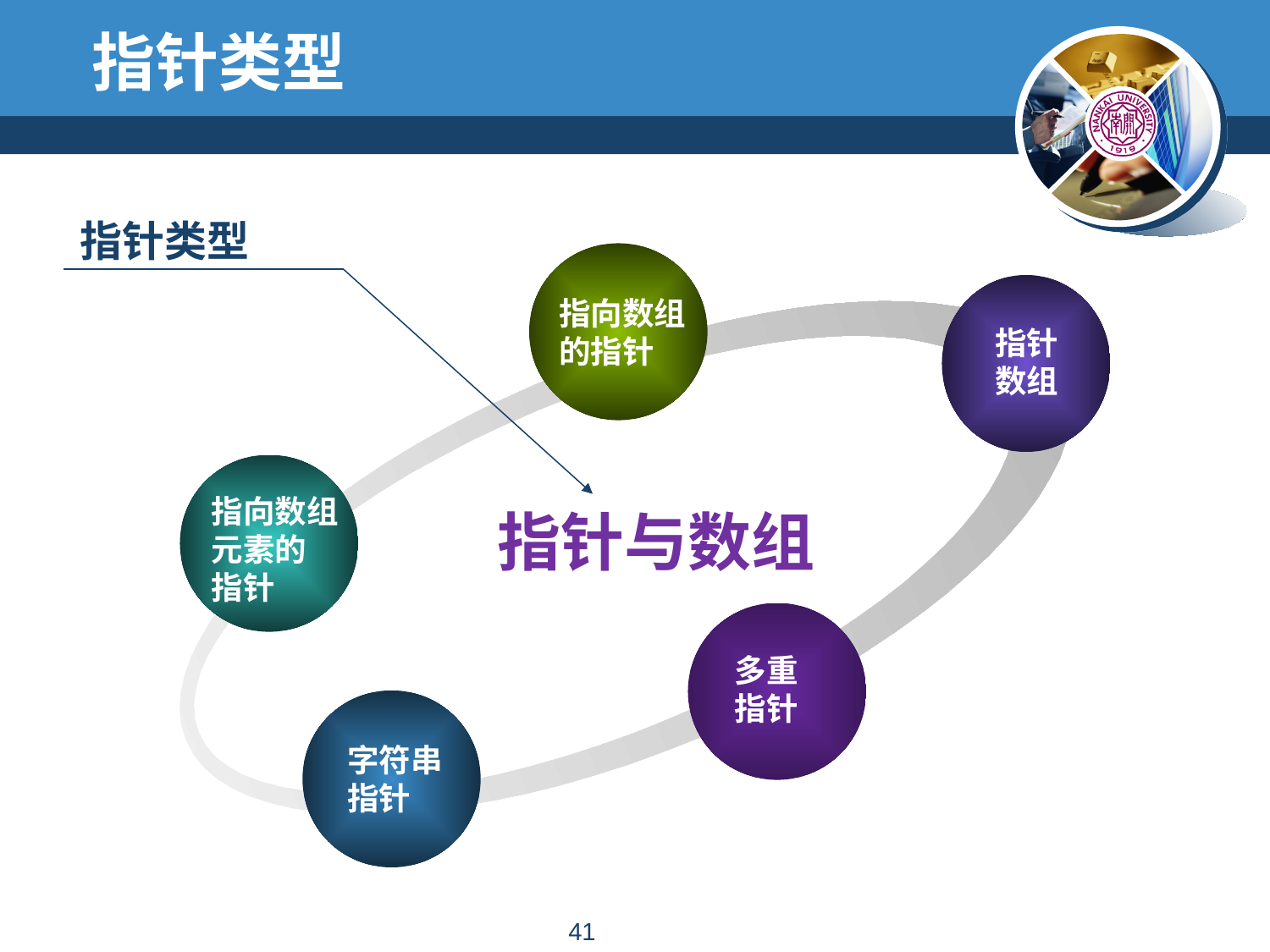

# 指针类型
指针类型

指向数组
的指针
指针
数组

指向数组
元素的
指针
指针与数组

多重
指针

字符串
指针
41